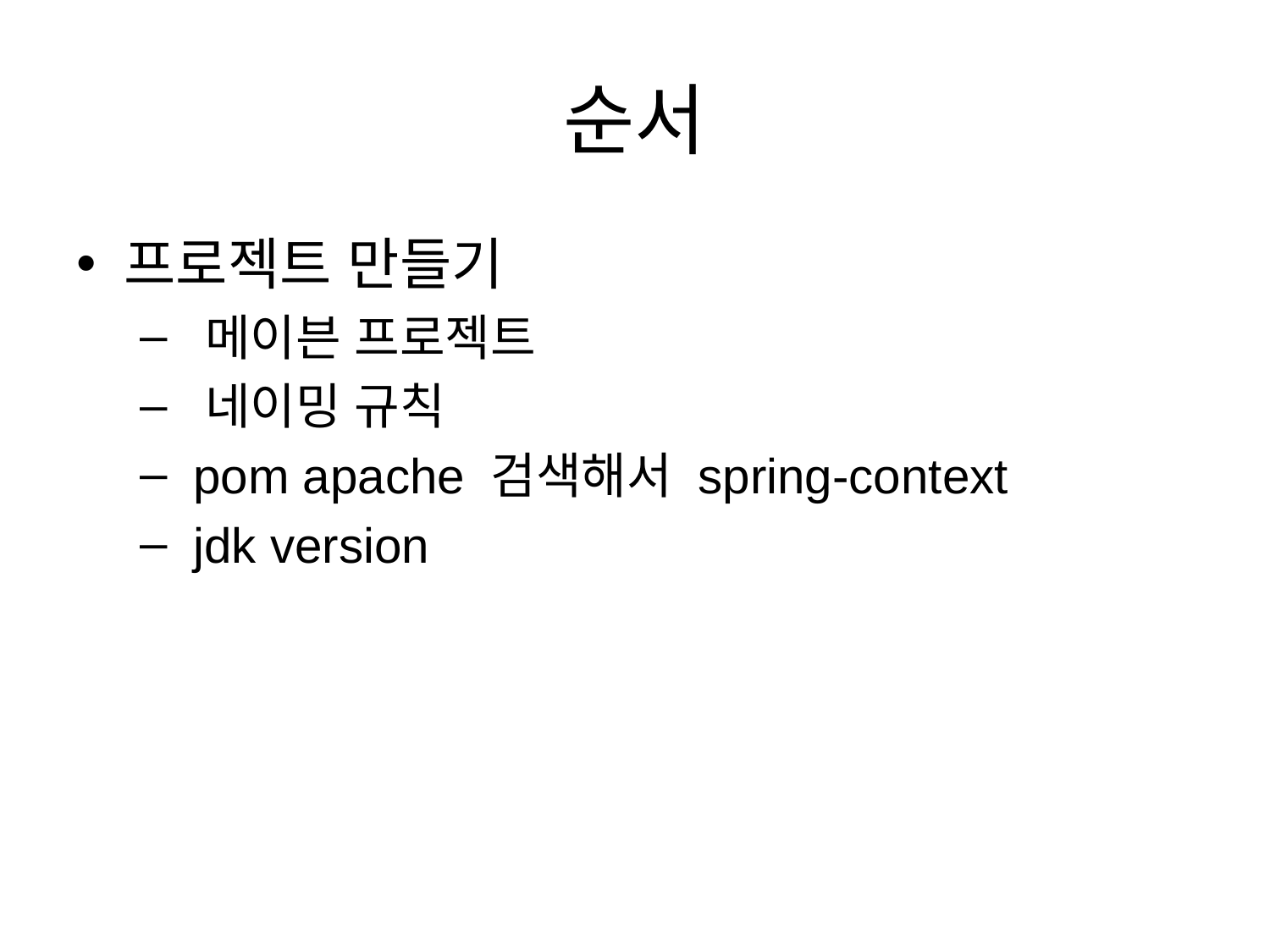

# 순서
프로젝트 만들기
 메이븐 프로젝트
 네이밍 규칙
 pom apache 검색해서 spring-context
 jdk version